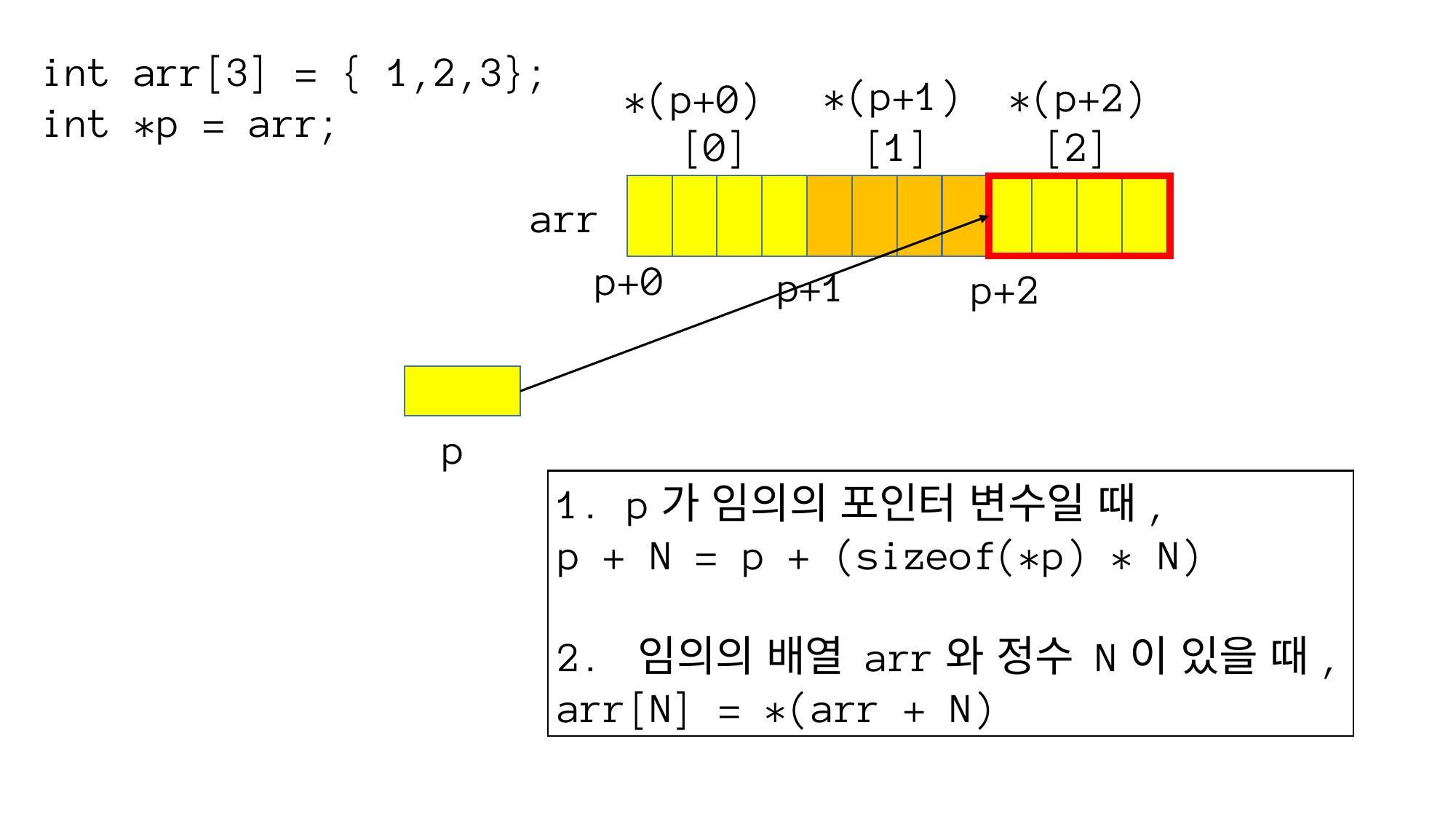

int arr[3] = { 1,2,3};
int *p = arr;
*(p+1)
*(p+2)
*(p+0)
[0]
[1]
[2]

arr
p+0
p+1
p+2

p
1. p가 임의의 포인터 변수일 때,
p + N = p + (sizeof(*p) * N)

2. 임의의 배열 arr와 정수 N이 있을 때,
arr[N] = *(arr + N)